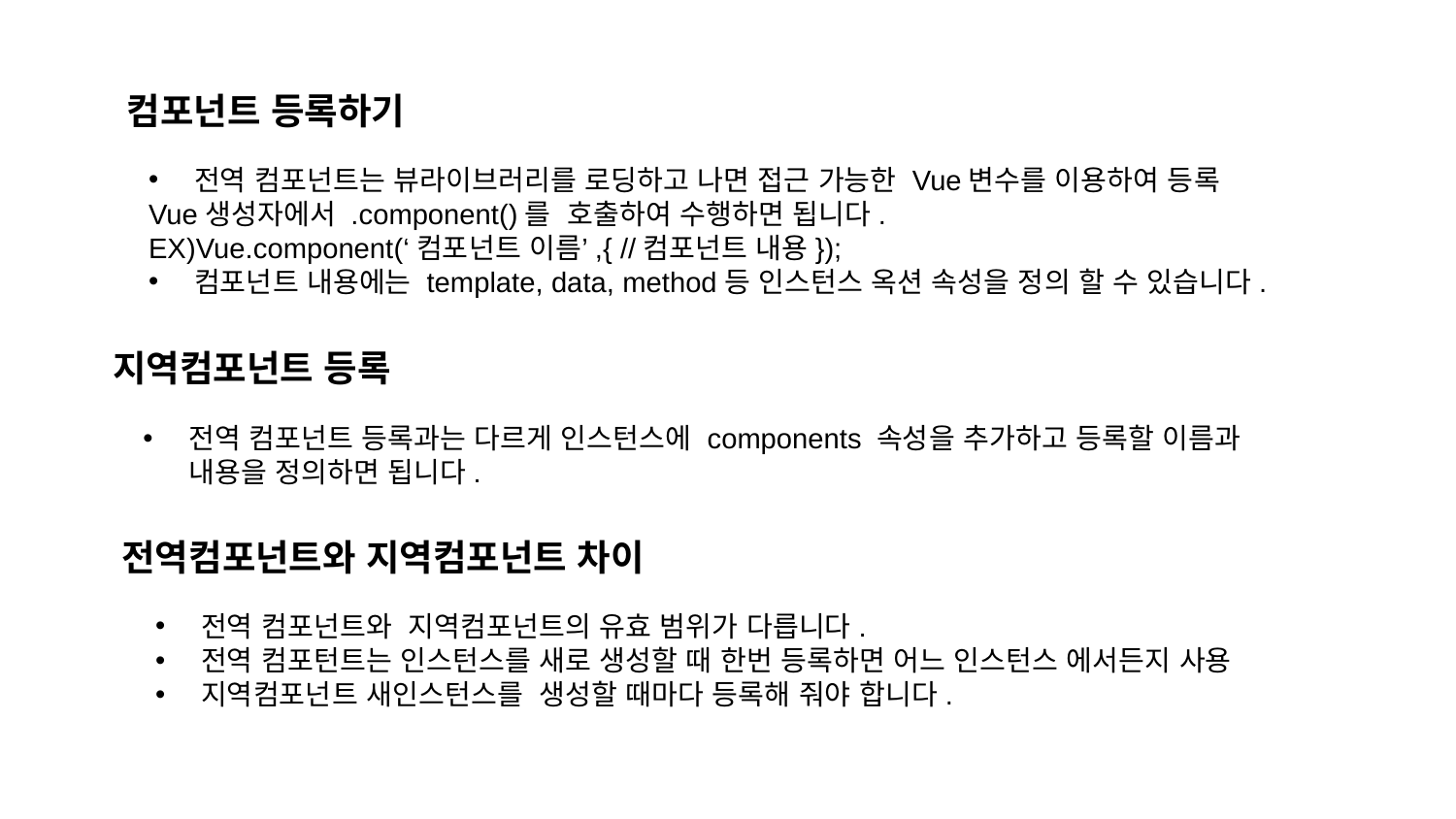

컴포넌트 등록하기
전역 컴포넌트는 뷰라이브러리를 로딩하고 나면 접근 가능한 Vue변수를 이용하여 등록
Vue생성자에서 .component()를  호출하여 수행하면 됩니다.
EX)Vue.component(‘컴포넌트 이름’,{ //컴포넌트 내용});
컴포넌트 내용에는 template, data, method등 인스턴스 옥션 속성을 정의 할 수 있습니다.
지역컴포넌트 등록
전역 컴포넌트 등록과는 다르게 인스턴스에 components 속성을 추가하고 등록할 이름과
내용을 정의하면 됩니다.
전역컴포넌트와 지역컴포넌트 차이
전역 컴포넌트와  지역컴포넌트의 유효 범위가 다릅니다.
전역 컴포턴트는 인스턴스를 새로 생성할 때 한번 등록하면 어느 인스턴스 에서든지 사용
지역컴포넌트 새인스턴스를  생성할 때마다 등록해 줘야 합니다.